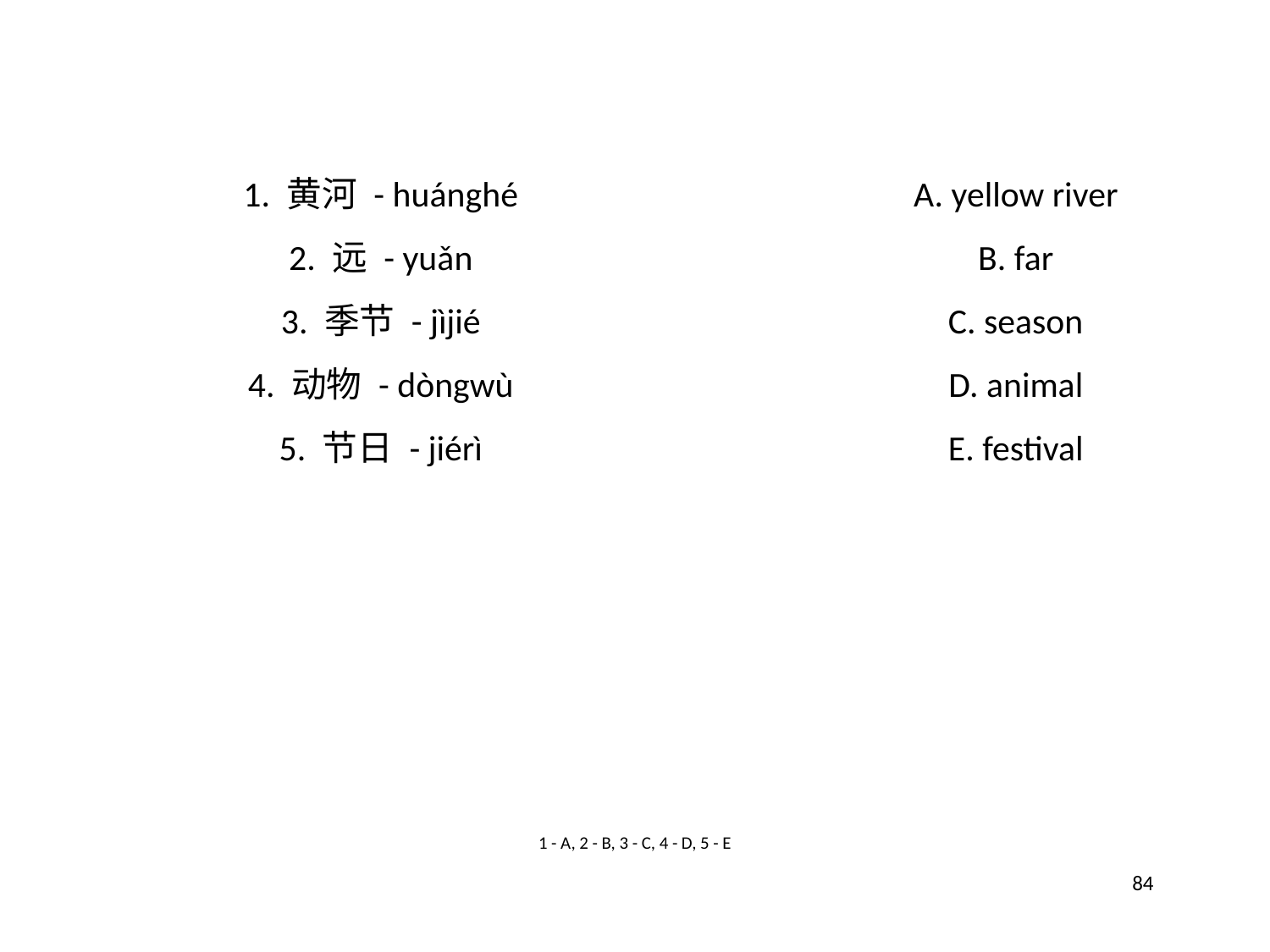

1. 黄河 - huánghé

A. yellow river

2. 远 - yuǎn

B. far

3. 季节 - jìjié

C. season

4. 动物 - dòngwù

D. animal

5. 节日 - jiérì

E. festival
1 - A, 2 - B, 3 - C, 4 - D, 5 - E

84